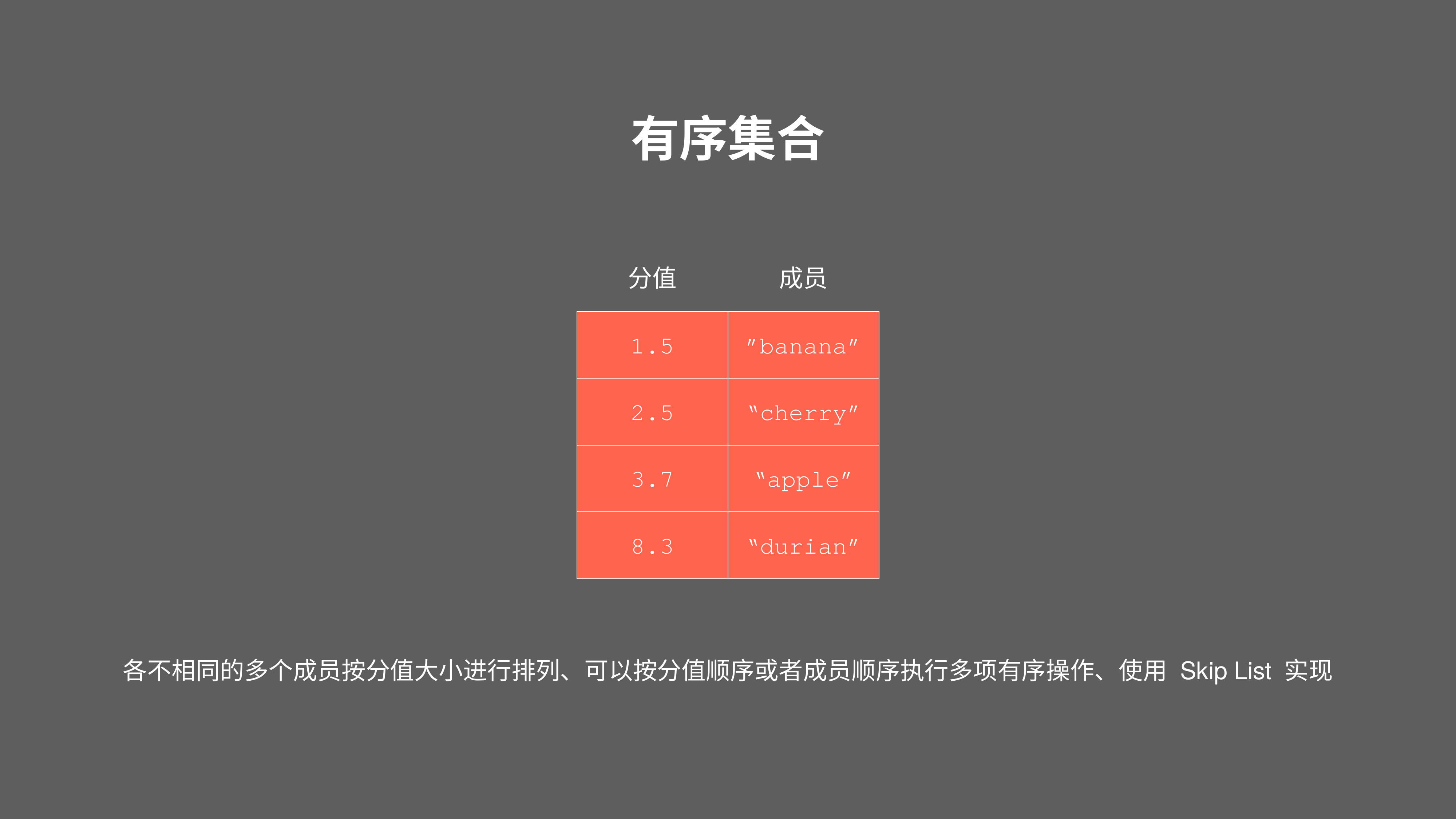

有序集合
| 分值 | 成员 |
| --- | --- |
| 1.5 | ”banana” |
| 2.5 | “cherry” |
| 3.7 | “apple” |
| 8.3 | “durian” |
各不相同的多个成员按分值大小进行排列、可以按分值顺序或者成员顺序执行多项有序操作、使用 Skip List 实现